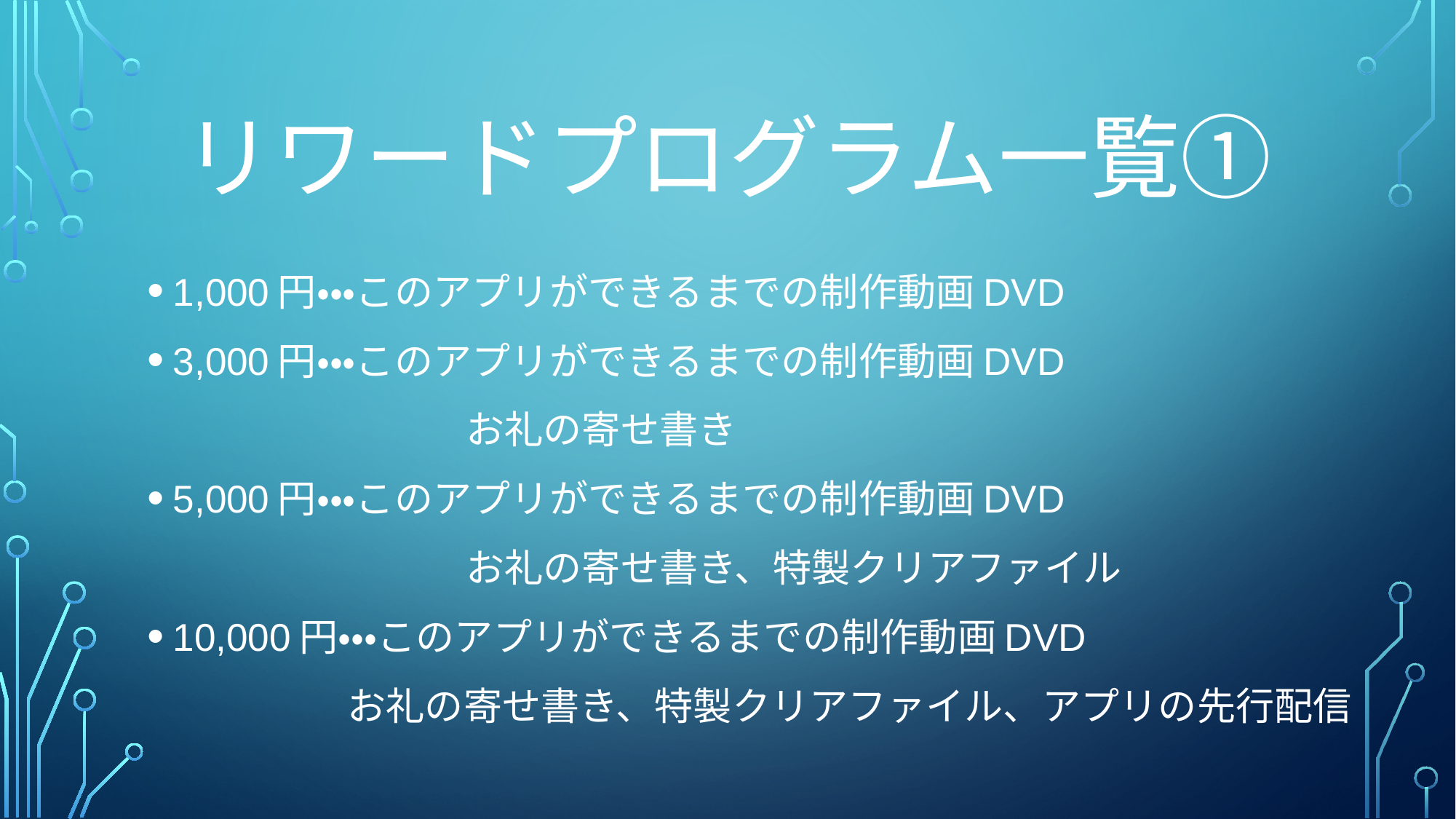

# リワードプログラム一覧①
1,000円・・・このアプリができるまでの制作動画DVD
3,000円・・・このアプリができるまでの制作動画DVD
　　　　　　　　 お礼の寄せ書き
5,000円・・・このアプリができるまでの制作動画DVD
　　　　　　　　 お礼の寄せ書き、特製クリアファイル
10,000円・・・このアプリができるまでの制作動画DVD
                      お礼の寄せ書き、特製クリアファイル、アプリの先行配信